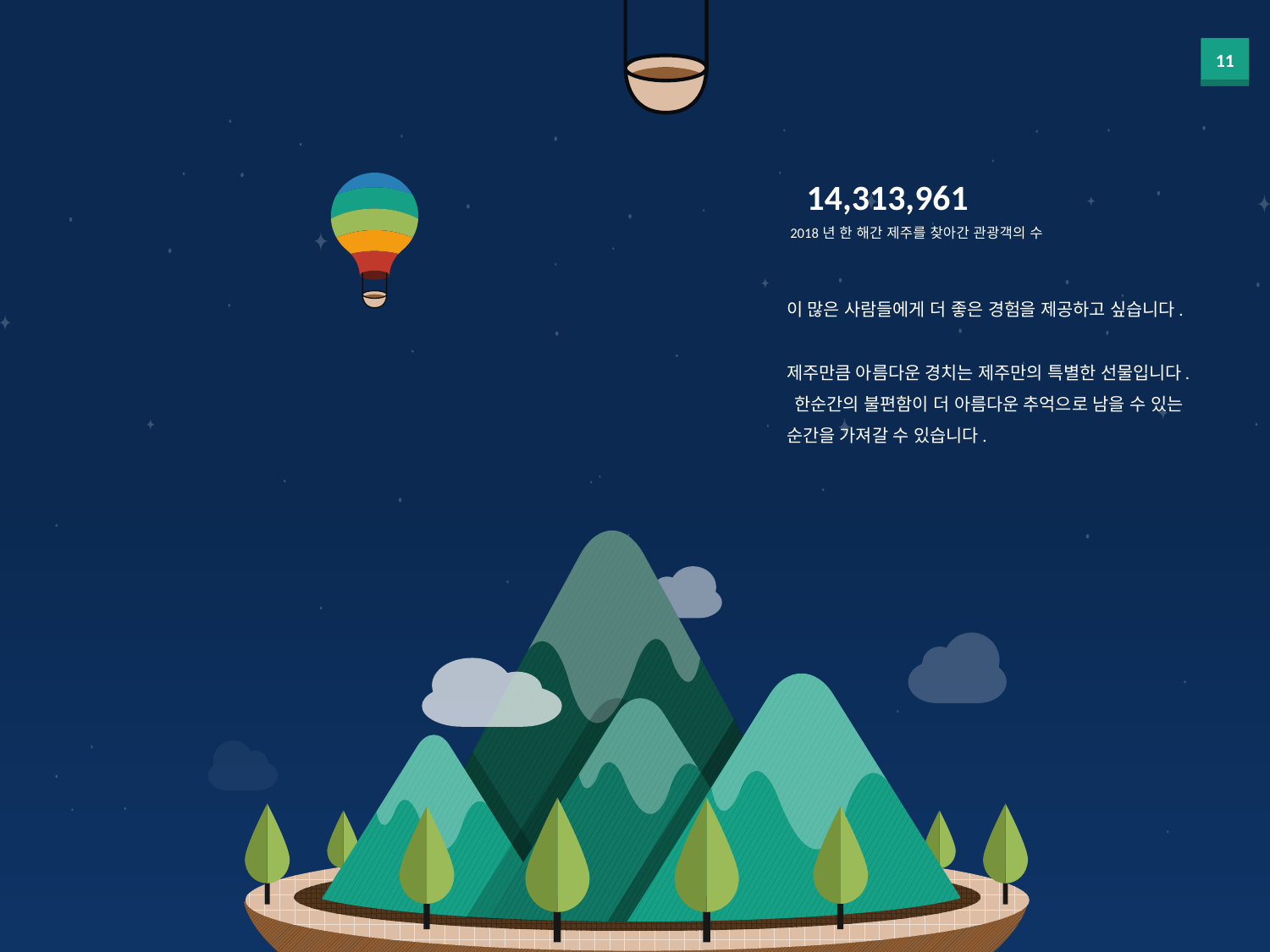

14,313,961
2018년 한 해간 제주를 찾아간 관광객의 수

이 많은 사람들에게 더 좋은 경험을 제공하고 싶습니다.

제주만큼 아름다운 경치는 제주만의 특별한 선물입니다.  한순간의 불편함이 더 아름다운 추억으로 남을 수 있는 순간을 가져갈 수 있습니다.